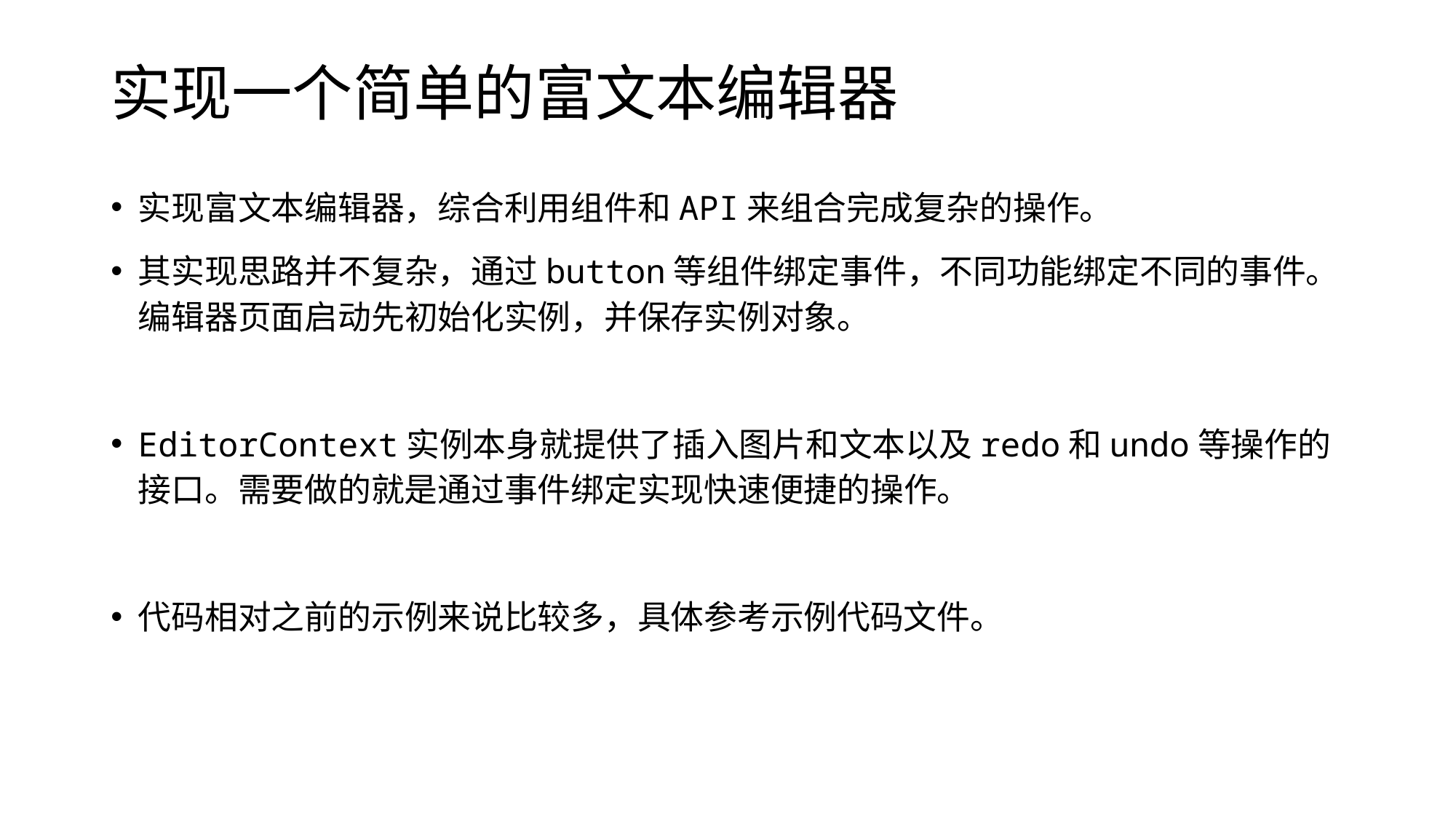

# 实现一个简单的富文本编辑器
实现富文本编辑器，综合利用组件和API来组合完成复杂的操作。
其实现思路并不复杂，通过button等组件绑定事件，不同功能绑定不同的事件。编辑器页面启动先初始化实例，并保存实例对象。

EditorContext实例本身就提供了插入图片和文本以及redo和undo等操作的接口。需要做的就是通过事件绑定实现快速便捷的操作。

代码相对之前的示例来说比较多，具体参考示例代码文件。